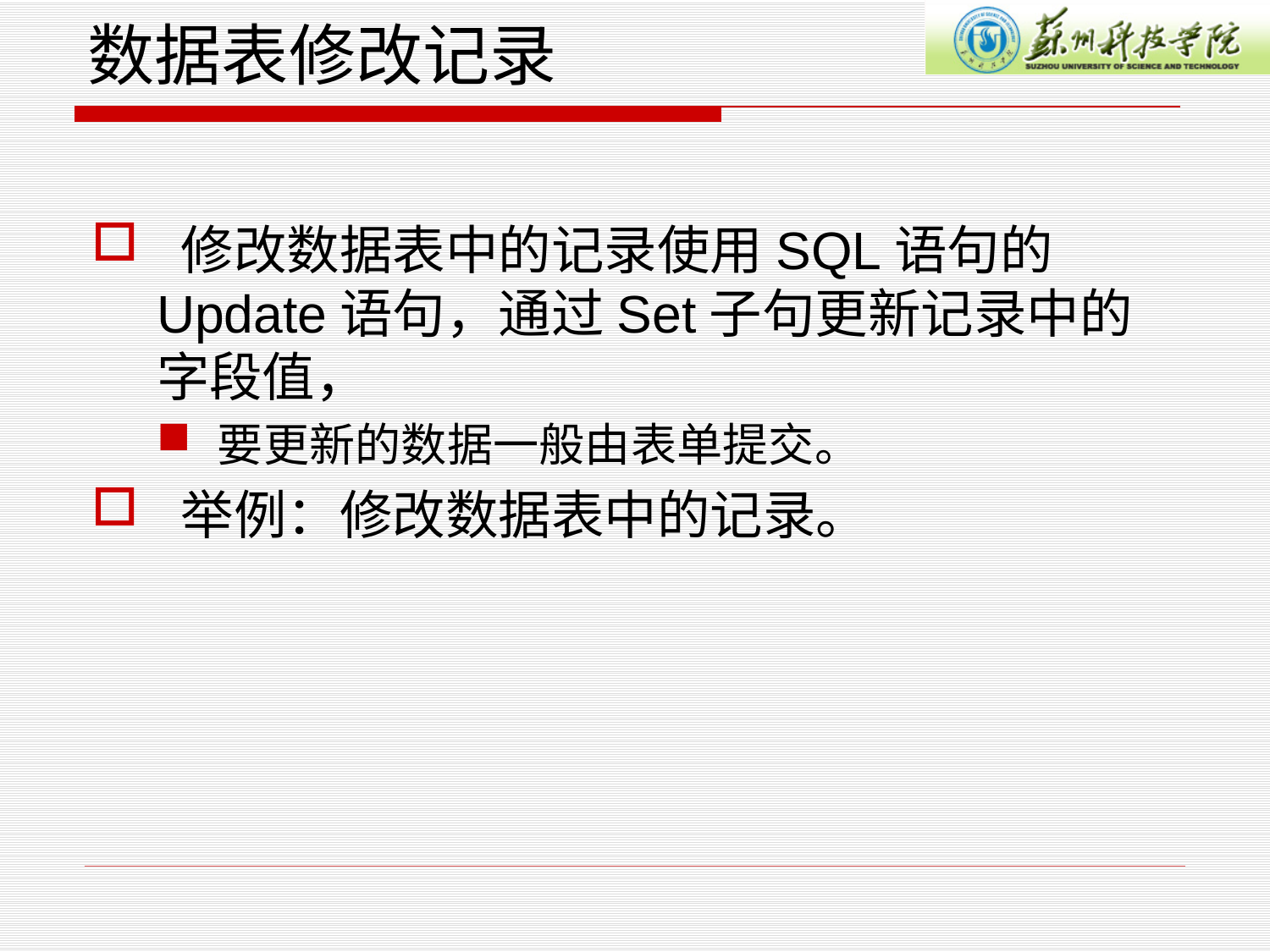

# 数据表修改记录

 修改数据表中的记录使用SQL语句的Update语句，通过Set子句更新记录中的字段值，
要更新的数据一般由表单提交。
 举例：修改数据表中的记录。